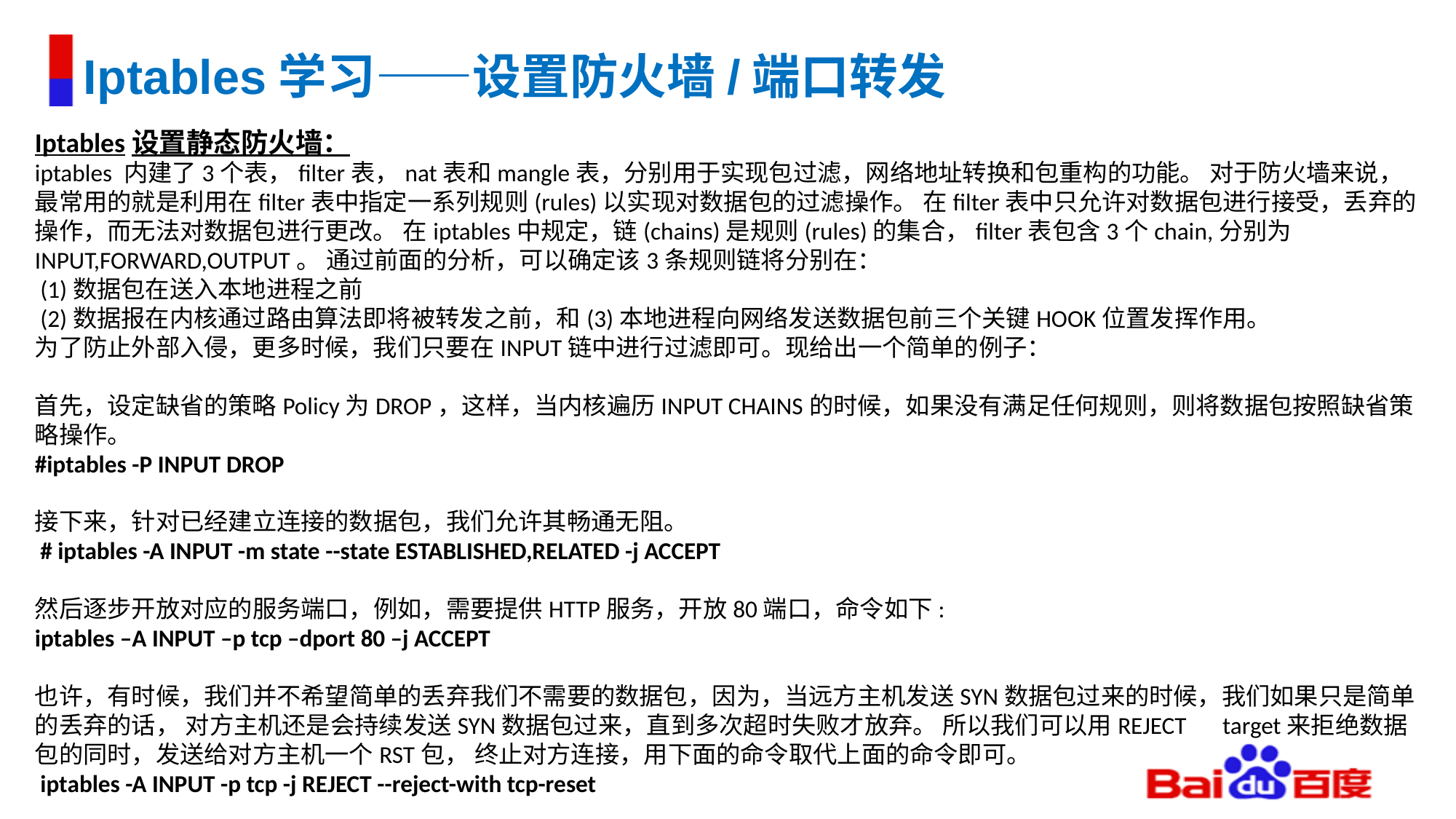

# Iptables学习——设置防火墙/端口转发
Iptables设置静态防火墙：
iptables 内建了3个表，filter表，nat表和mangle表，分别用于实现包过滤，网络地址转换和包重构的功能。 对于防火墙来说，最常用的就是利用在filter表中指定一系列规则(rules)以实现对数据包的过滤操作。 在filter表中只允许对数据包进行接受，丢弃的操作，而无法对数据包进行更改。 在iptables中规定，链(chains)是规则(rules)的集合，filter表包含3个chain,分别为INPUT,FORWARD,OUTPUT。 通过前面的分析，可以确定该3条规则链将分别在：
 (1)数据包在送入本地进程之前
 (2)数据报在内核通过路由算法即将被转发之前，和(3)本地进程向网络发送数据包前三个关键HOOK位置发挥作用。
为了防止外部入侵，更多时候，我们只要在INPUT链中进行过滤即可。现给出一个简单的例子：

首先，设定缺省的策略Policy为DROP，这样，当内核遍历INPUT CHAINS的时候，如果没有满足任何规则，则将数据包按照缺省策略操作。
#iptables -P INPUT DROP

接下来，针对已经建立连接的数据包，我们允许其畅通无阻。
 # iptables -A INPUT -m state --state ESTABLISHED,RELATED -j ACCEPT

然后逐步开放对应的服务端口，例如，需要提供HTTP服务，开放80端口，命令如下:
iptables –A INPUT –p tcp –dport 80 –j ACCEPT

也许，有时候，我们并不希望简单的丢弃我们不需要的数据包，因为，当远方主机发送SYN数据包过来的时候，我们如果只是简单的丢弃的话， 对方主机还是会持续发送SYN数据包过来，直到多次超时失败才放弃。 所以我们可以用REJECT　target来拒绝数据包的同时，发送给对方主机一个RST包， 终止对方连接，用下面的命令取代上面的命令即可。
 iptables -A INPUT -p tcp -j REJECT --reject-with tcp-reset